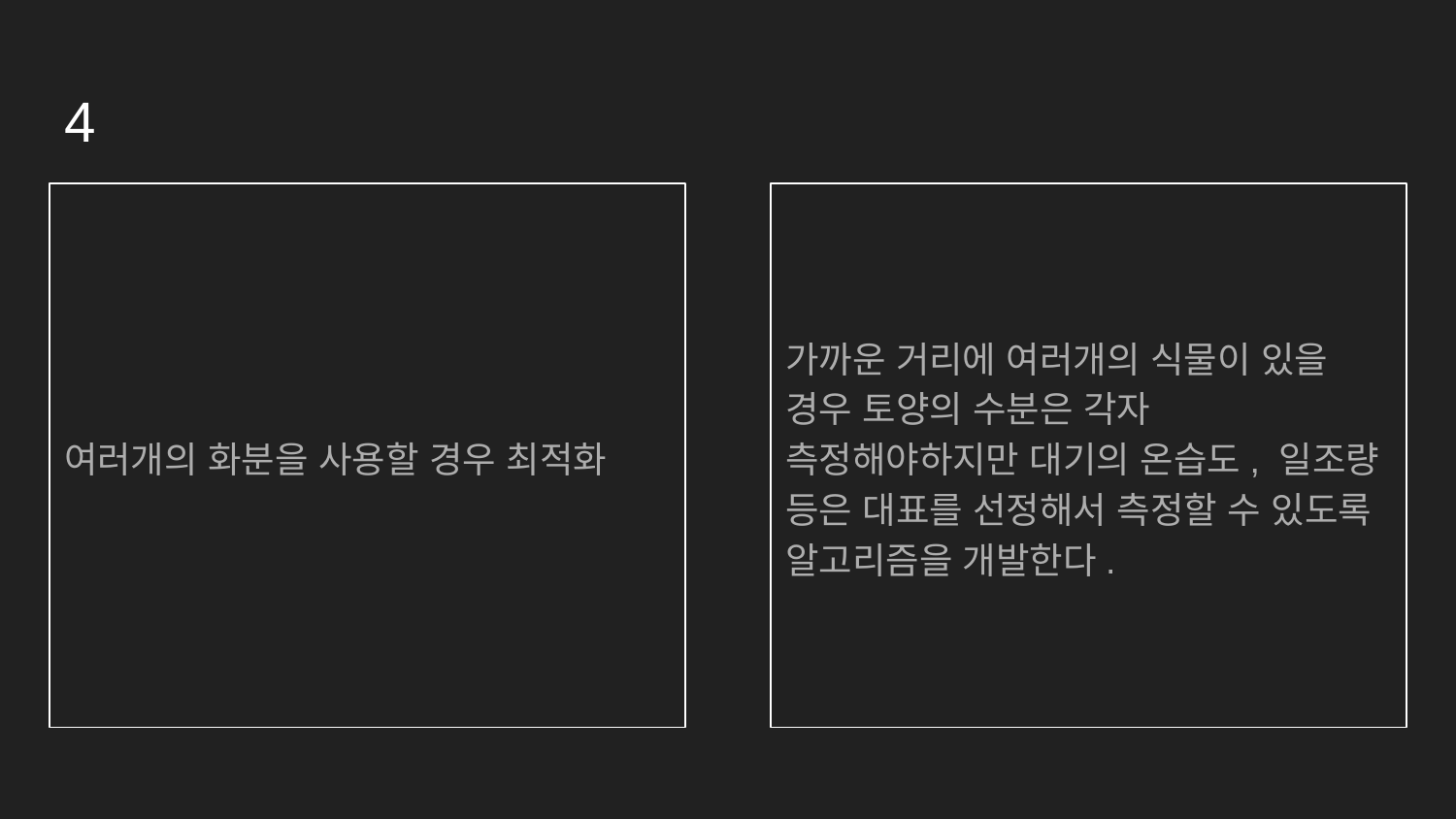

# 4
여러개의 화분을 사용할 경우 최적화
가까운 거리에 여러개의 식물이 있을 경우 토양의 수분은 각자 측정해야하지만 대기의 온습도, 일조량 등은 대표를 선정해서 측정할 수 있도록 알고리즘을 개발한다.